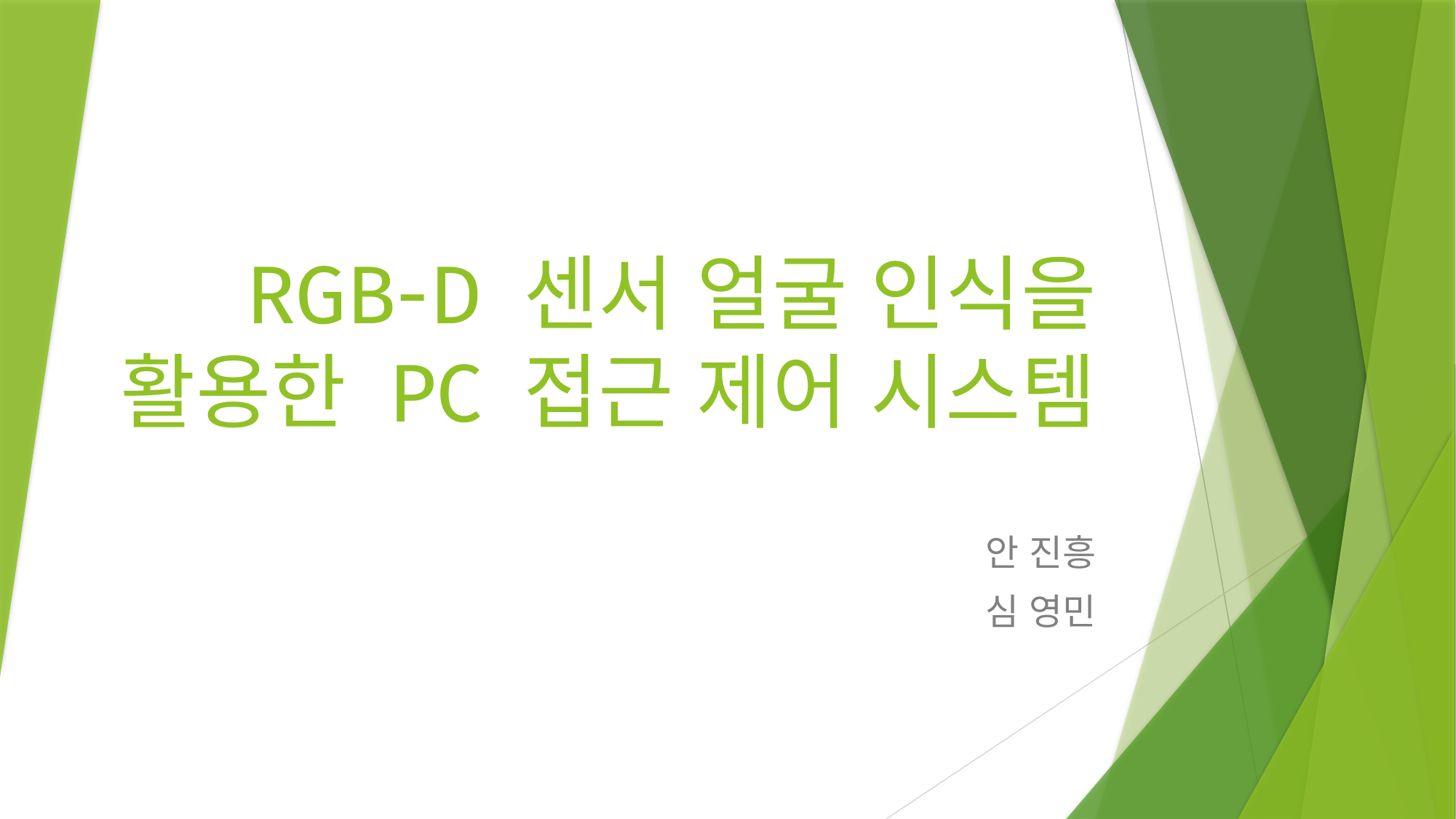

# RGB-D 센서 얼굴 인식을 활용한 PC 접근 제어 시스템
안 진흥
심 영민